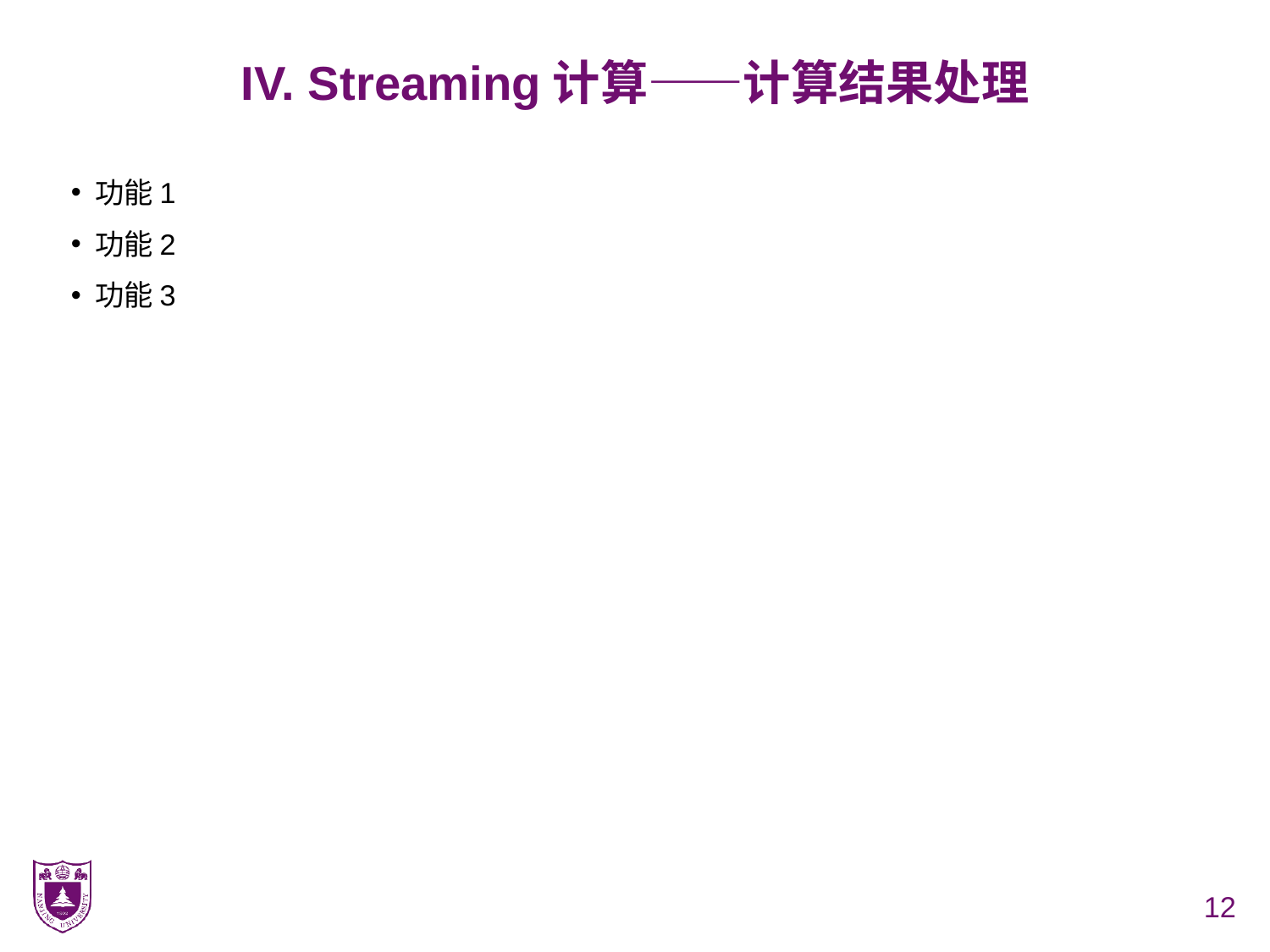

# IV. Streaming计算——计算结果处理
功能1
功能2
功能3

12